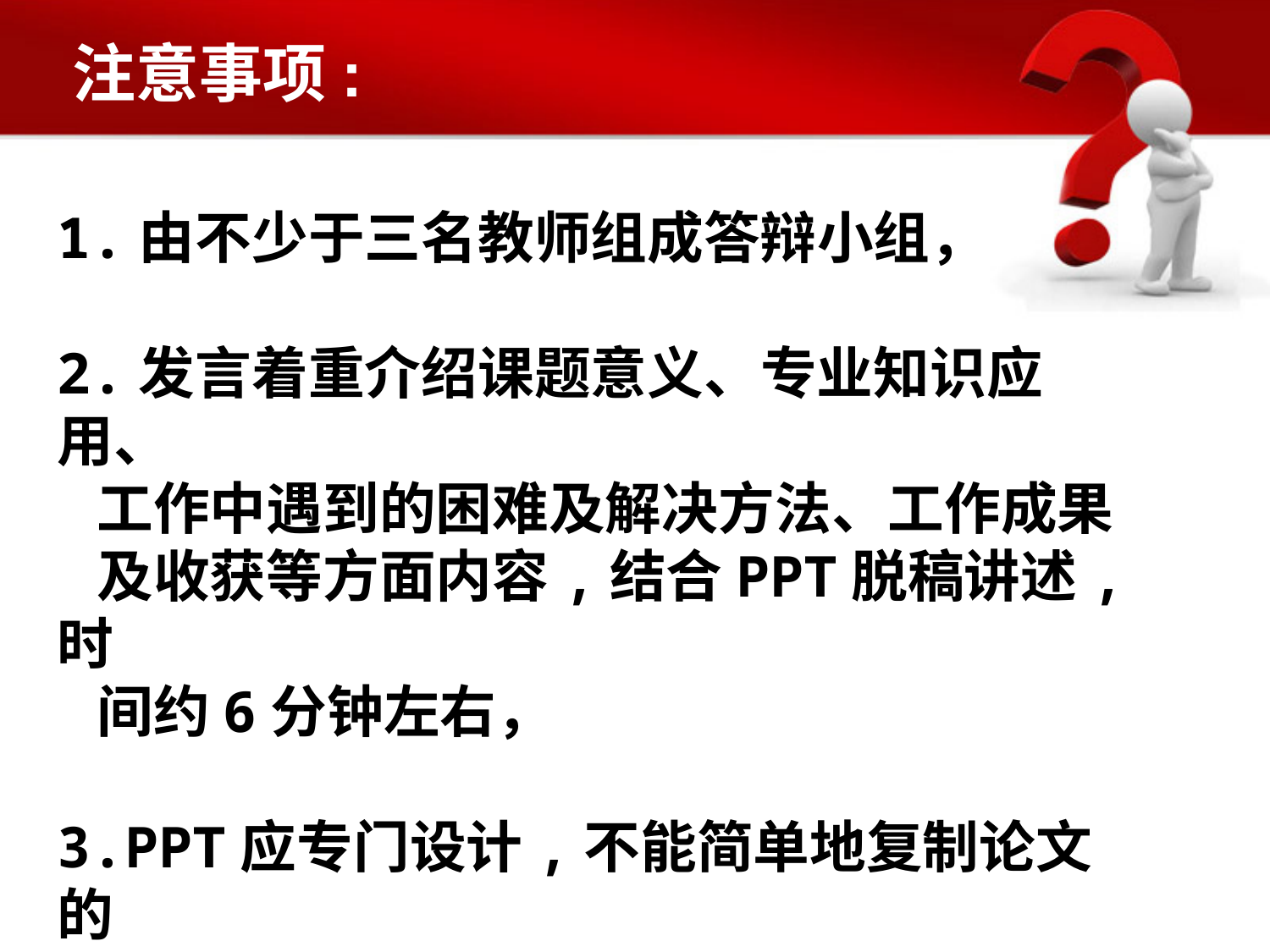

# 注意事项:
1.由不少于三名教师组成答辩小组，

2.发言着重介绍课题意义、专业知识应用、
  工作中遇到的困难及解决方法、工作成果
  及收获等方面内容,结合PPT脱稿讲述,时
  间约6分钟左右，

3.PPT应专门设计,不能简单地复制论文的
  段落或目录,要简明扼要,层次分明,突出
  课题中心,